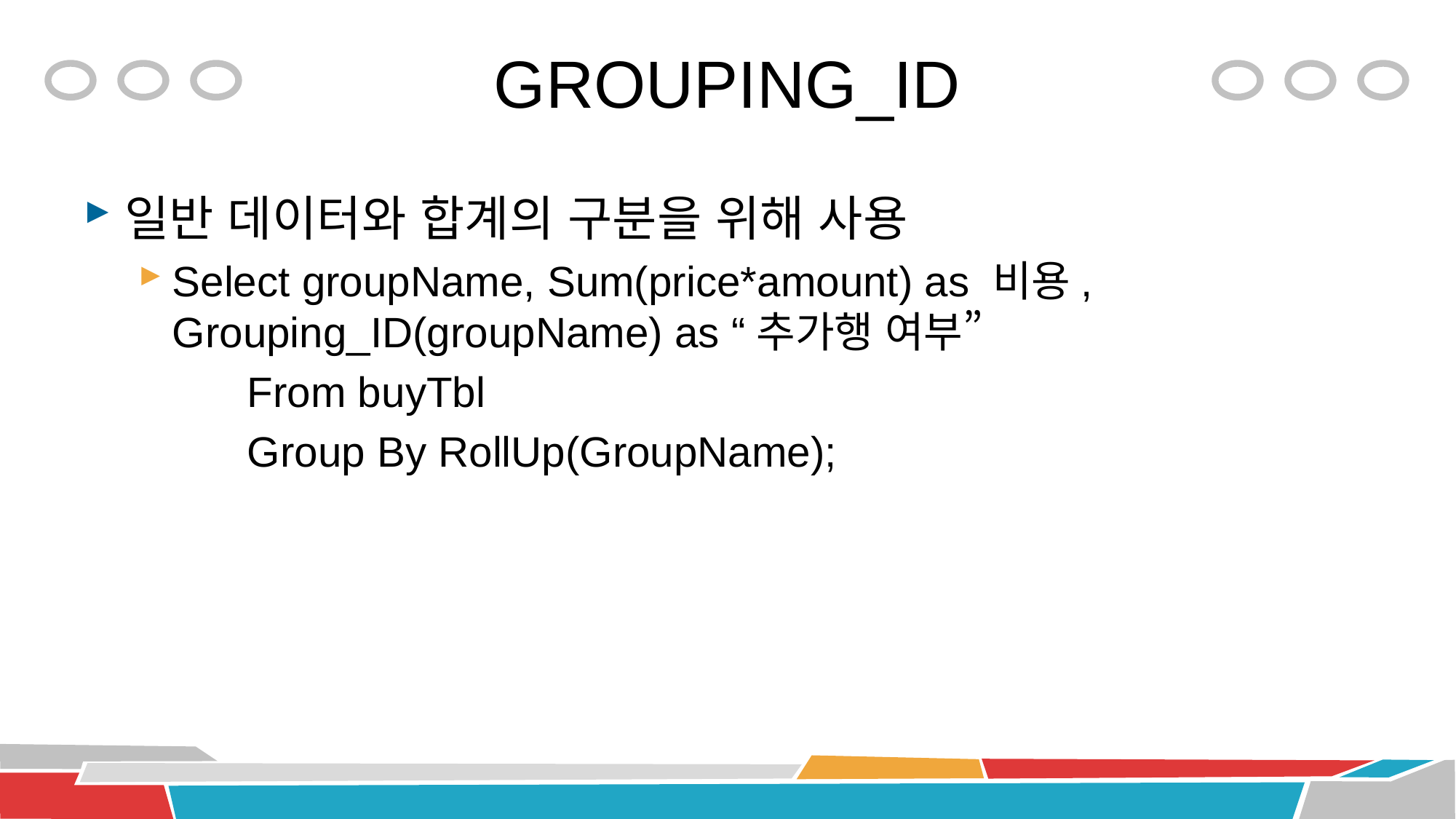

# GROUPING_ID
일반 데이터와 합계의 구분을 위해 사용
Select groupName, Sum(price*amount) as 비용, 	Grouping_ID(groupName) as “추가행 여부”
	From buyTbl
	Group By RollUp(GroupName);